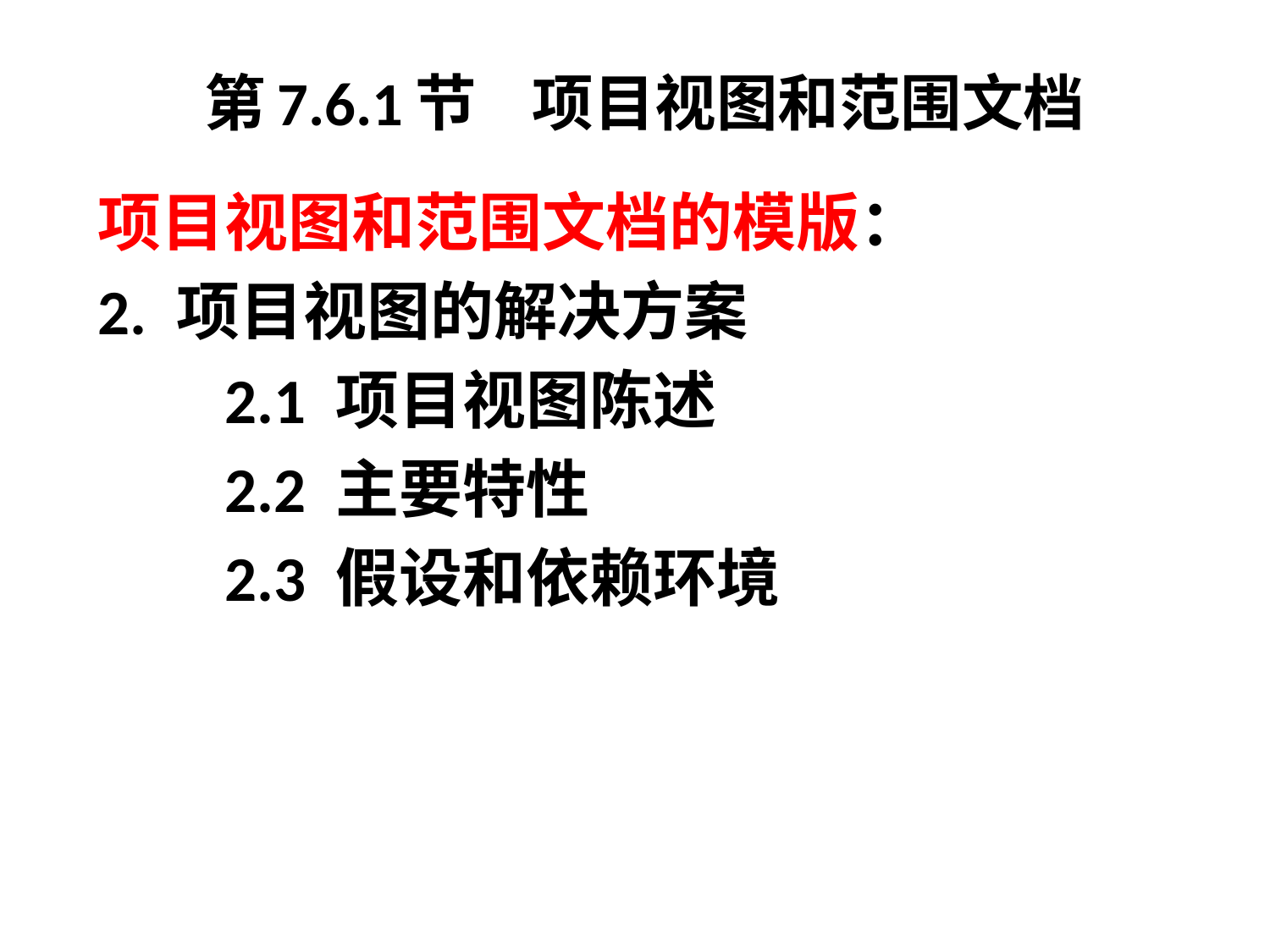

# 第7.6.1节    项目视图和范围文档
项目视图和范围文档的模版：
2. 项目视图的解决方案
	2.1 项目视图陈述
	2.2 主要特性
	2.3 假设和依赖环境